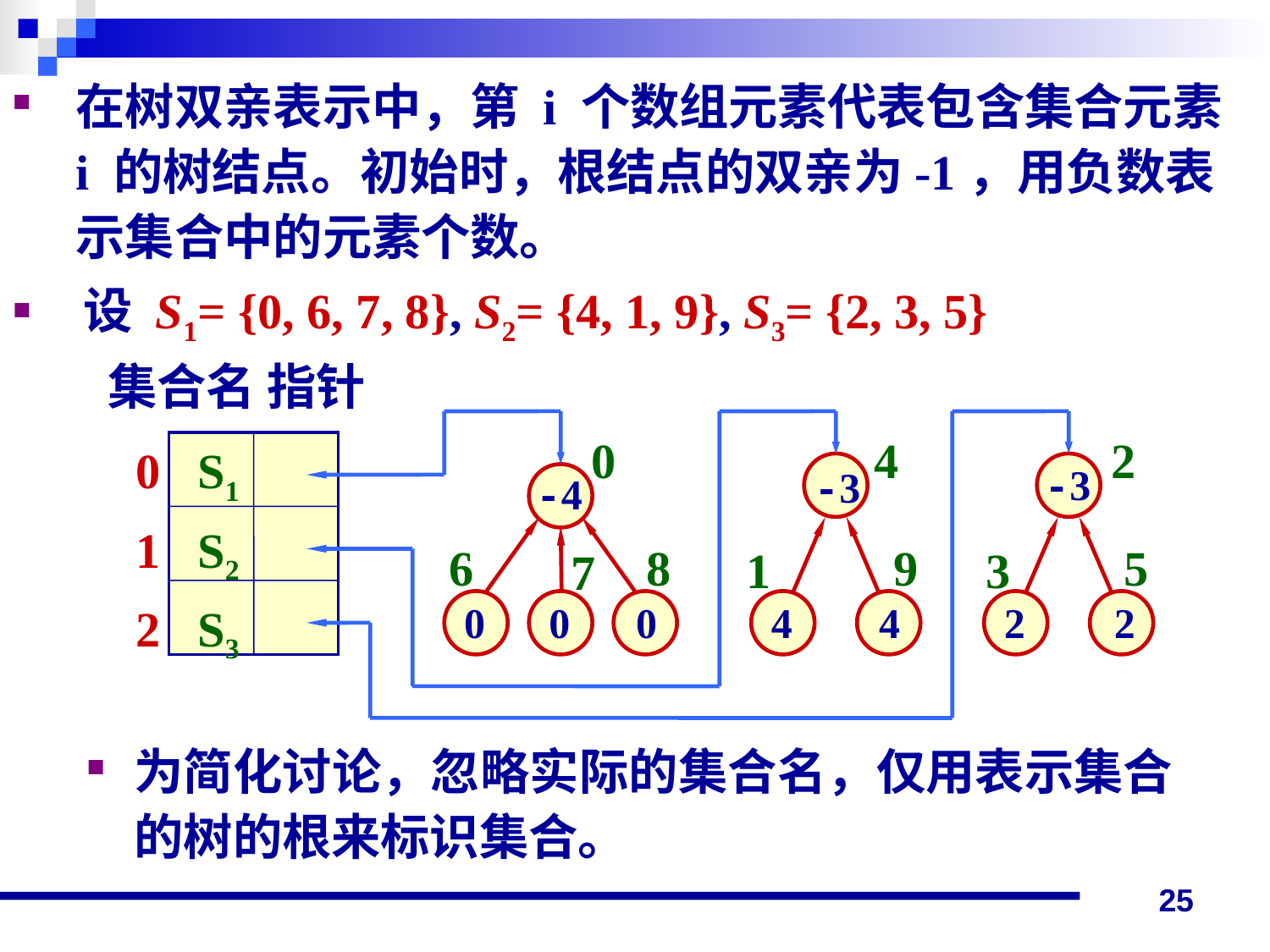

在树双亲表示中，第 i 个数组元素代表包含集合元素 i 的树结点。初始时，根结点的双亲为-1，用负数表示集合中的元素个数。
 设 S1= {0, 6, 7, 8}, S2= {4, 1, 9}, S3= {2, 3, 5}
集合名 指针

0
4
2
0   S1
1   S2
2   S3

-3

-3
-4

6
8
9
5
1
3
7

0
0
0
4
4
2
2

为简化讨论，忽略实际的集合名，仅用表示集合的树的根来标识集合。
25